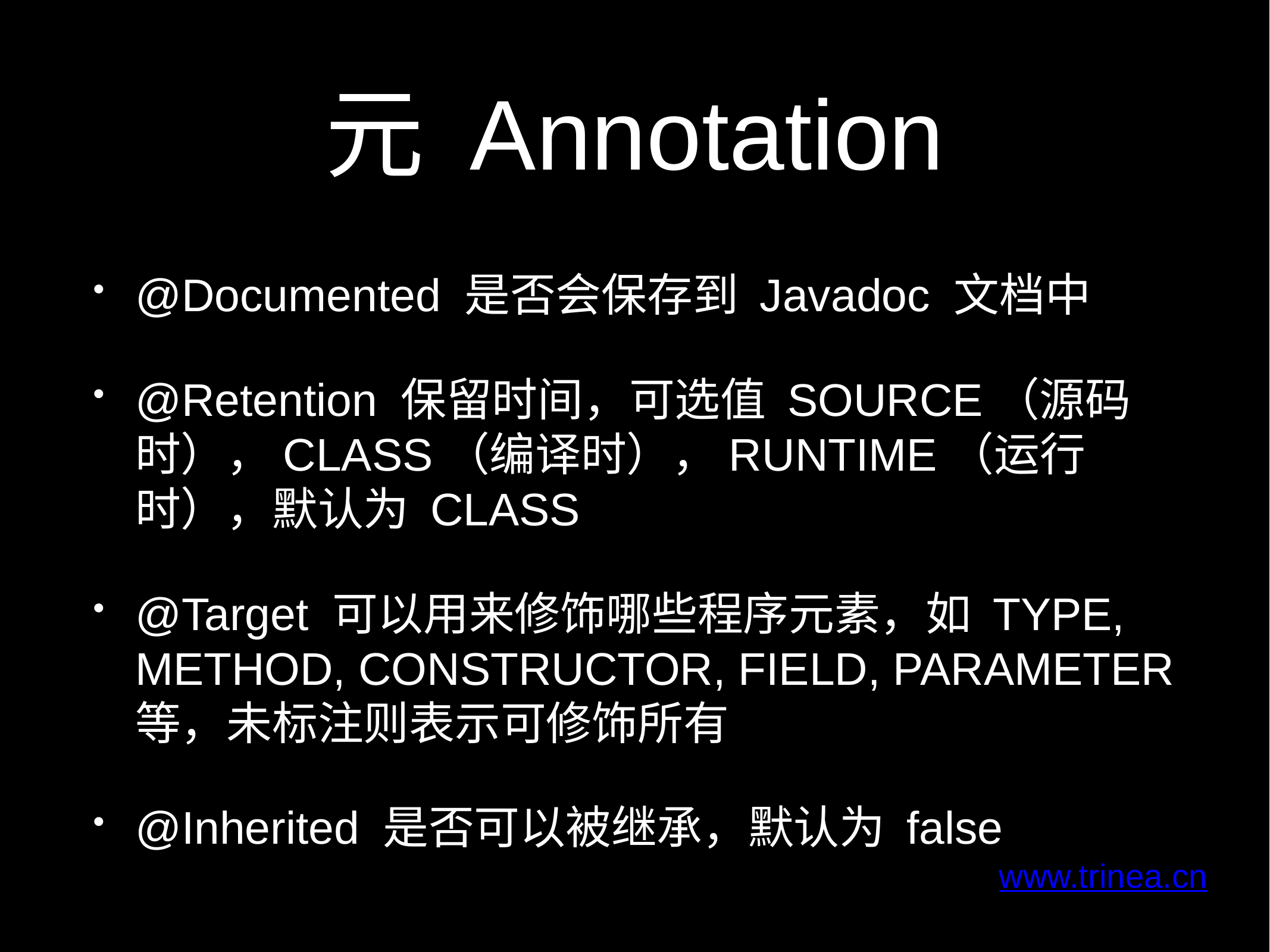

# 元 Annotation
@Documented 是否会保存到 Javadoc 文档中
@Retention 保留时间，可选值 SOURCE（源码时），CLASS（编译时），RUNTIME（运行时），默认为 CLASS
@Target 可以用来修饰哪些程序元素，如 TYPE, METHOD, CONSTRUCTOR, FIELD, PARAMETER 等，未标注则表示可修饰所有
@Inherited 是否可以被继承，默认为 false